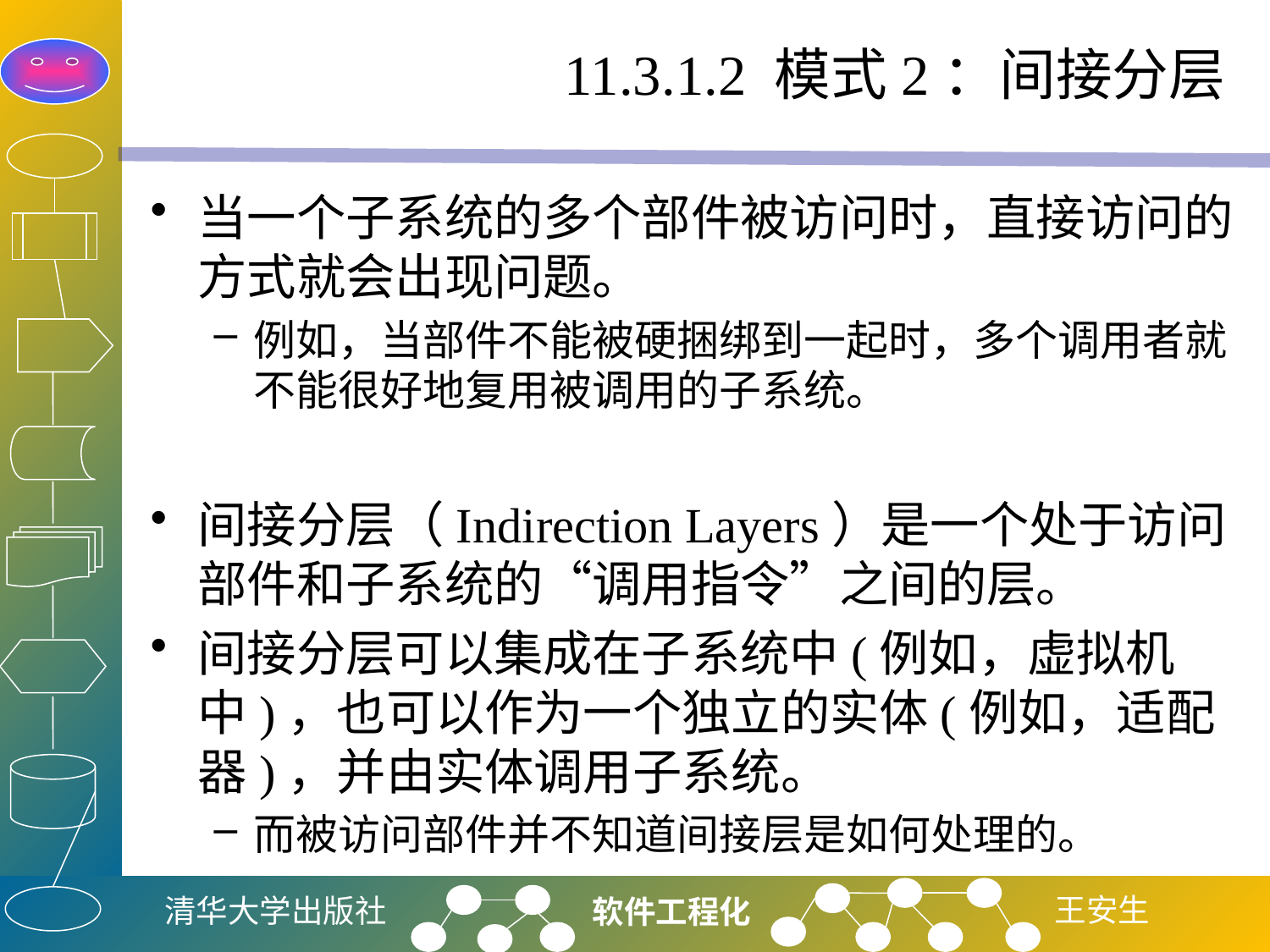

# 11.3.1.2 模式2：间接分层
当一个子系统的多个部件被访问时，直接访问的方式就会出现问题。
例如，当部件不能被硬捆绑到一起时，多个调用者就不能很好地复用被调用的子系统。

间接分层（Indirection Layers）是一个处于访问部件和子系统的“调用指令”之间的层。
间接分层可以集成在子系统中(例如，虚拟机中)，也可以作为一个独立的实体(例如，适配器)，并由实体调用子系统。
而被访问部件并不知道间接层是如何处理的。